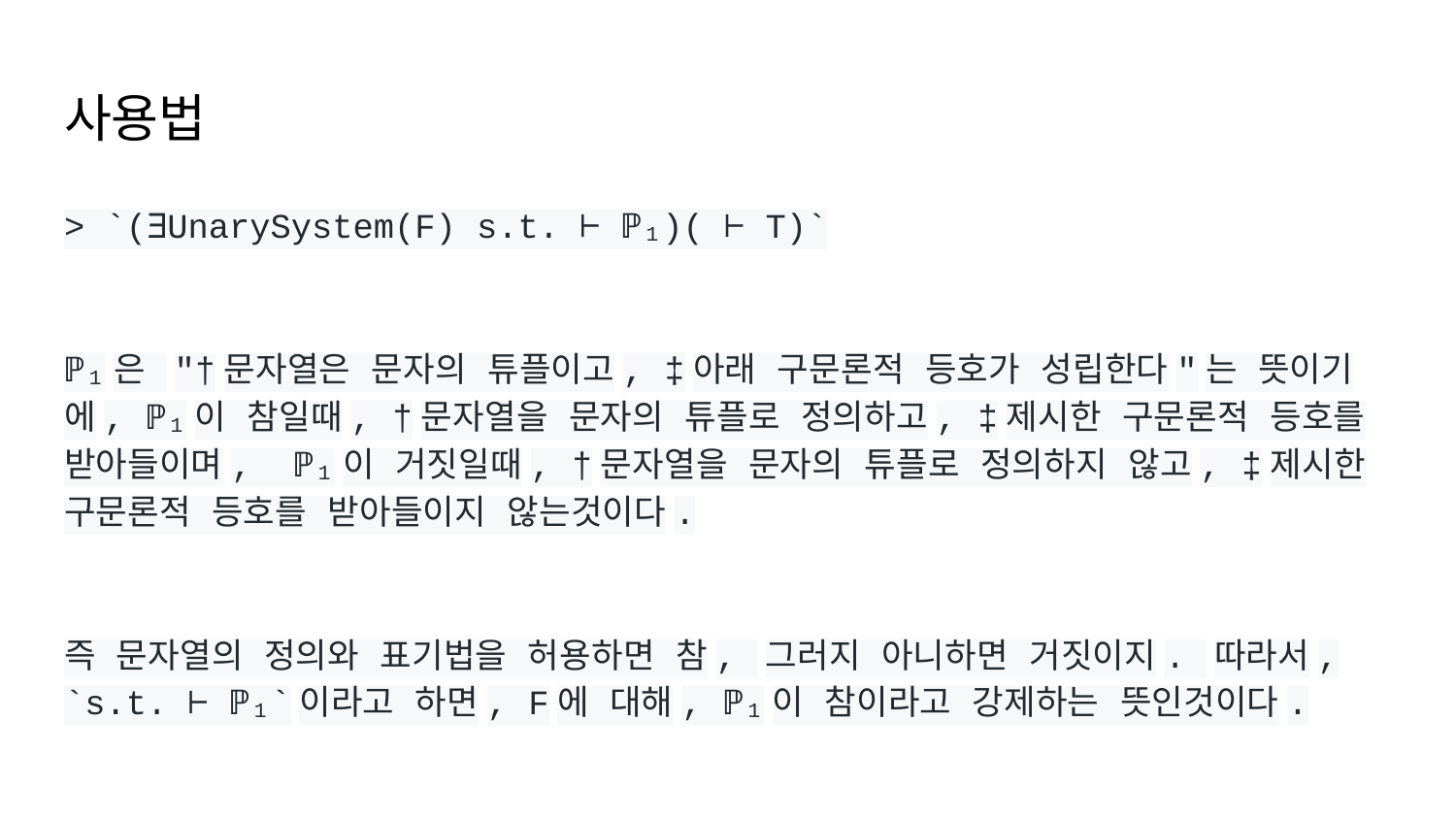

# 사용법
> `(∃UnarySystem(F) s.t. ⊢ ℙ₁)( ⊢ T)`

ℙ₁은 "†문자열은 문자의 튜플이고, ‡아래 구문론적 등호가 성립한다"는 뜻이기에, ℙ₁이 참일때, †문자열을 문자의 튜플로 정의하고, ‡제시한 구문론적 등호를 받아들이며,  ℙ₁이 거짓일때, †문자열을 문자의 튜플로 정의하지 않고, ‡제시한 구문론적 등호를 받아들이지 않는것이다.

즉 문자열의 정의와 표기법을 허용하면 참, 그러지 아니하면 거짓이지. 따라서, `s.t. ⊢ ℙ₁`이라고 하면, F에 대해, ℙ₁이 참이라고 강제하는 뜻인것이다.